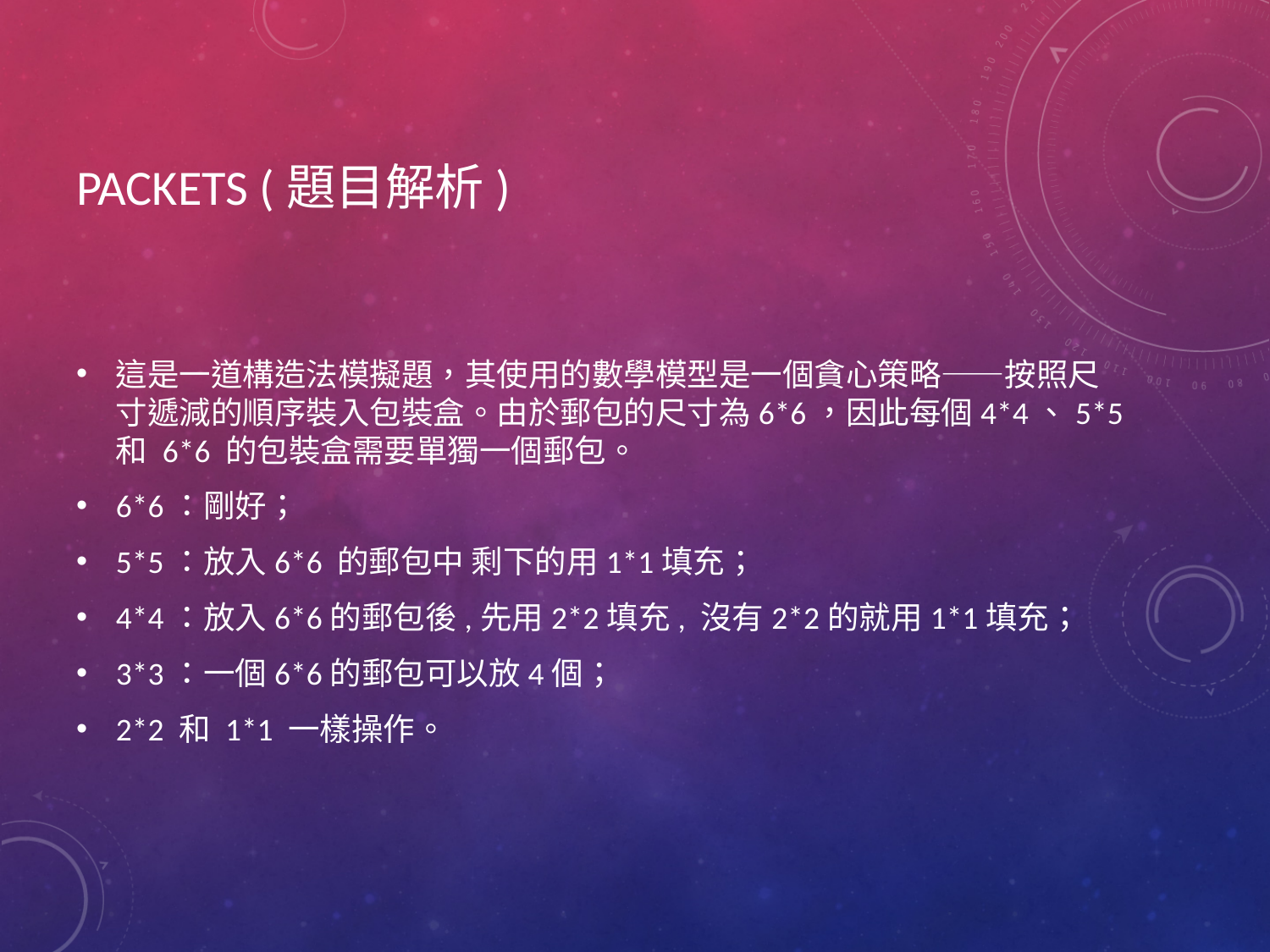

# Packets (題目解析)
這是一道構造法模擬題，其使用的數學模型是一個貪心策略——按照尺寸遞減的順序裝入包裝盒。由於郵包的尺寸為6*6，因此每個4*4、5*5和 6*6 的包裝盒需要單獨一個郵包。
6*6：剛好；
5*5：放入6*6 的郵包中 剩下的用1*1填充；
4*4：放入6*6的郵包後,先用2*2填充, 沒有2*2的就用1*1填充；
3*3：一個6*6的郵包可以放4個；
2*2 和 1*1 一樣操作。